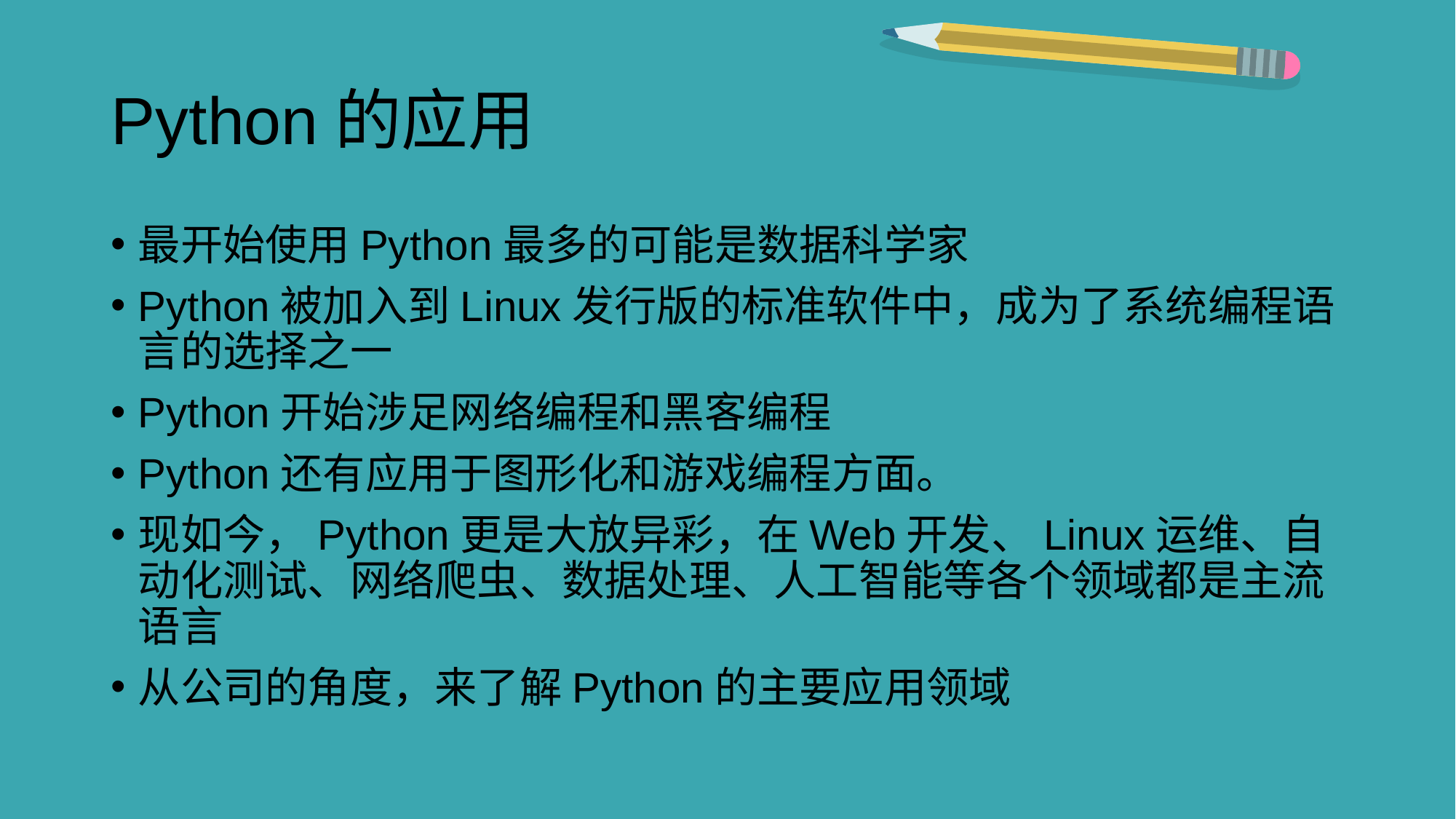

# Python的应用
最开始使用Python最多的可能是数据科学家
Python被加入到Linux发行版的标准软件中，成为了系统编程语言的选择之一
Python开始涉足网络编程和黑客编程
Python还有应用于图形化和游戏编程方面。
现如今，Python更是大放异彩，在Web开发、Linux运维、自动化测试、网络爬虫、数据处理、人工智能等各个领域都是主流语言
从公司的角度，来了解Python的主要应用领域